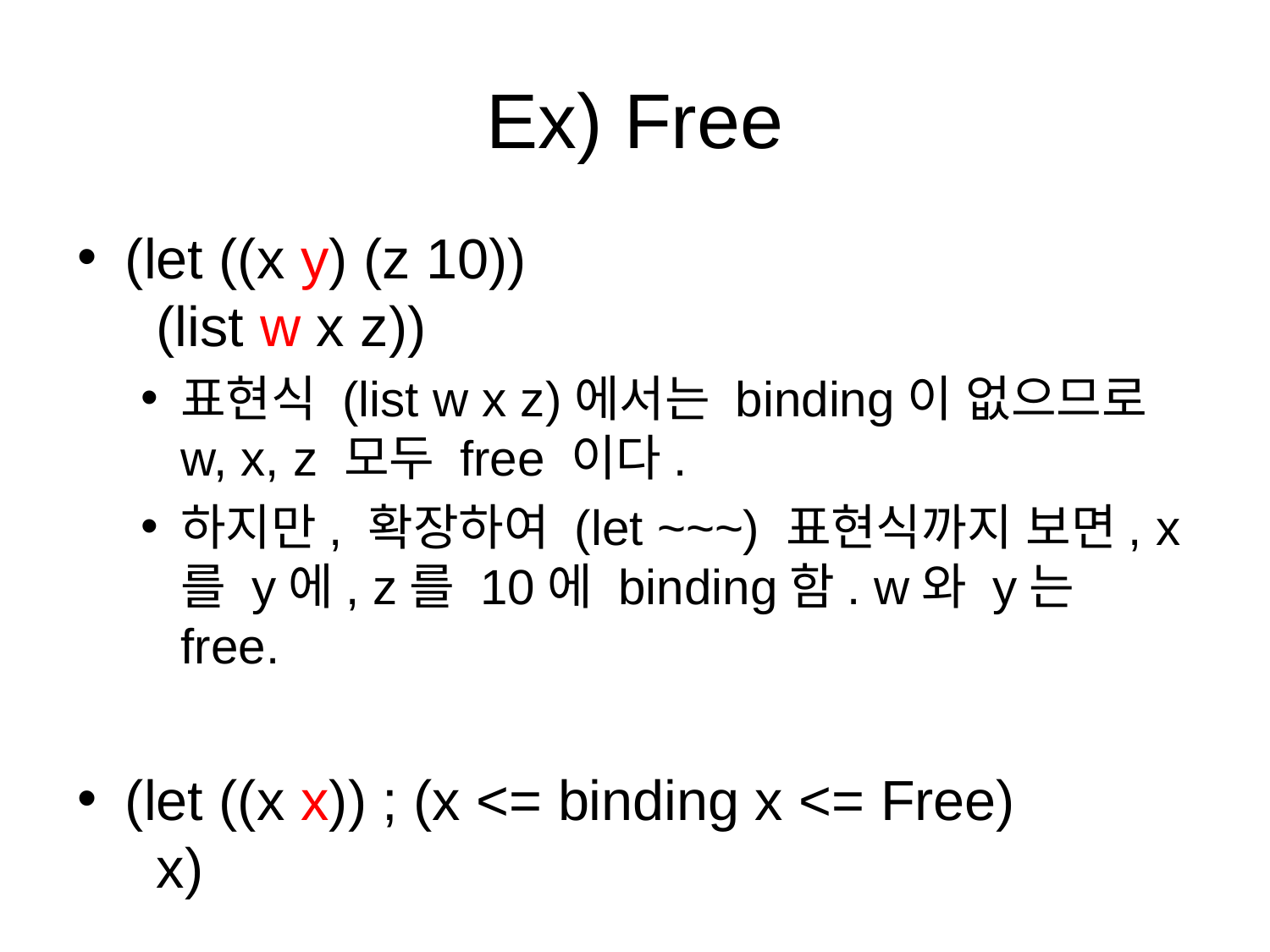

# Ex) Free
(let ((x y) (z 10))
  (list w x z))
표현식 (list w x z)에서는 binding이 없으므로 w, x, z 모두 free 이다.
하지만, 확장하여 (let ~~~) 표현식까지 보면, x 를 y에, z를 10에 binding함. w와 y는 free.

(let ((x x)) ; (x <= binding x <= Free)
  x)